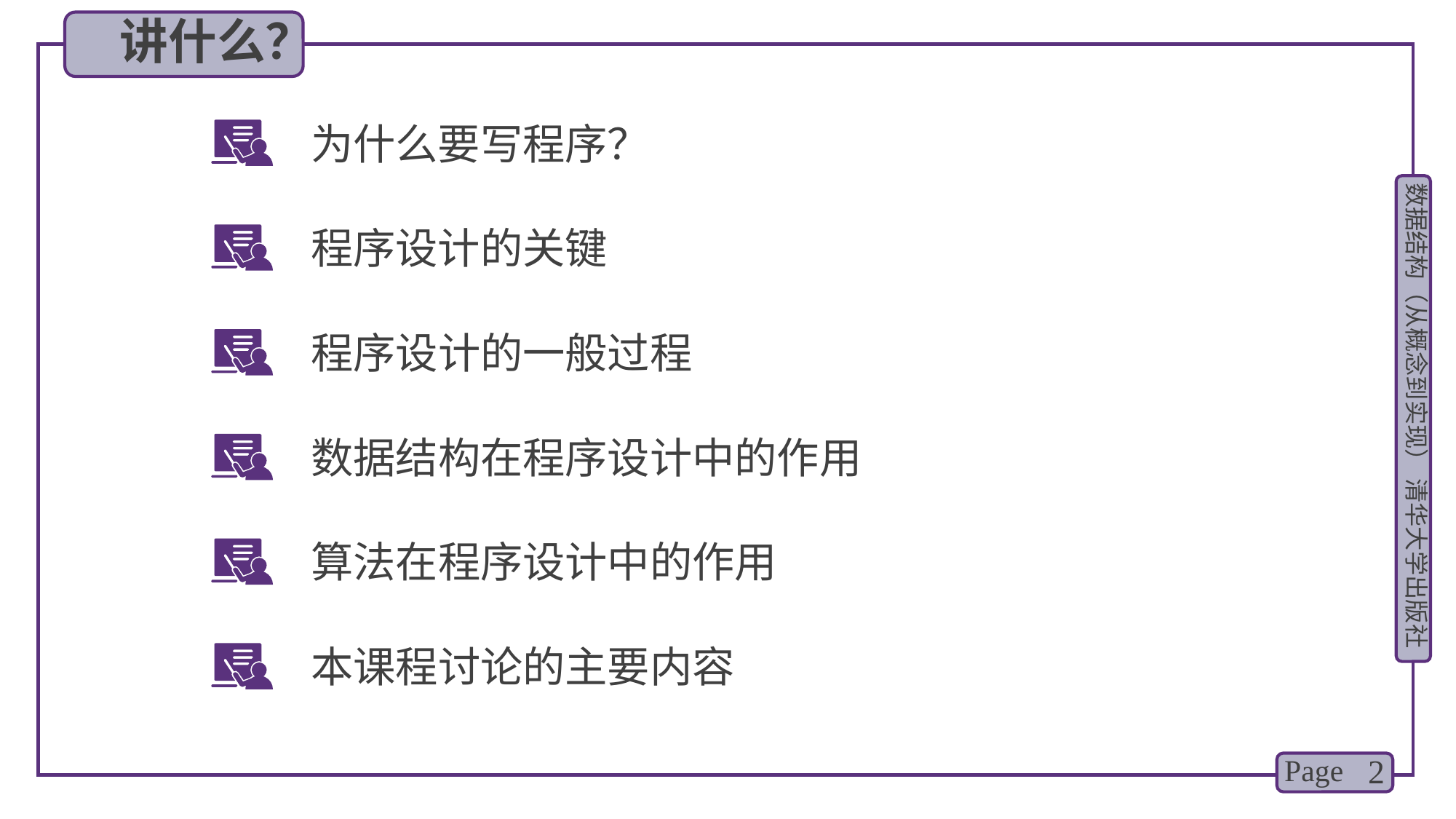

讲什么？

为什么要写程序？

程序设计的关键

程序设计的一般过程

数据结构在程序设计中的作用

算法在程序设计中的作用

本课程讨论的主要内容